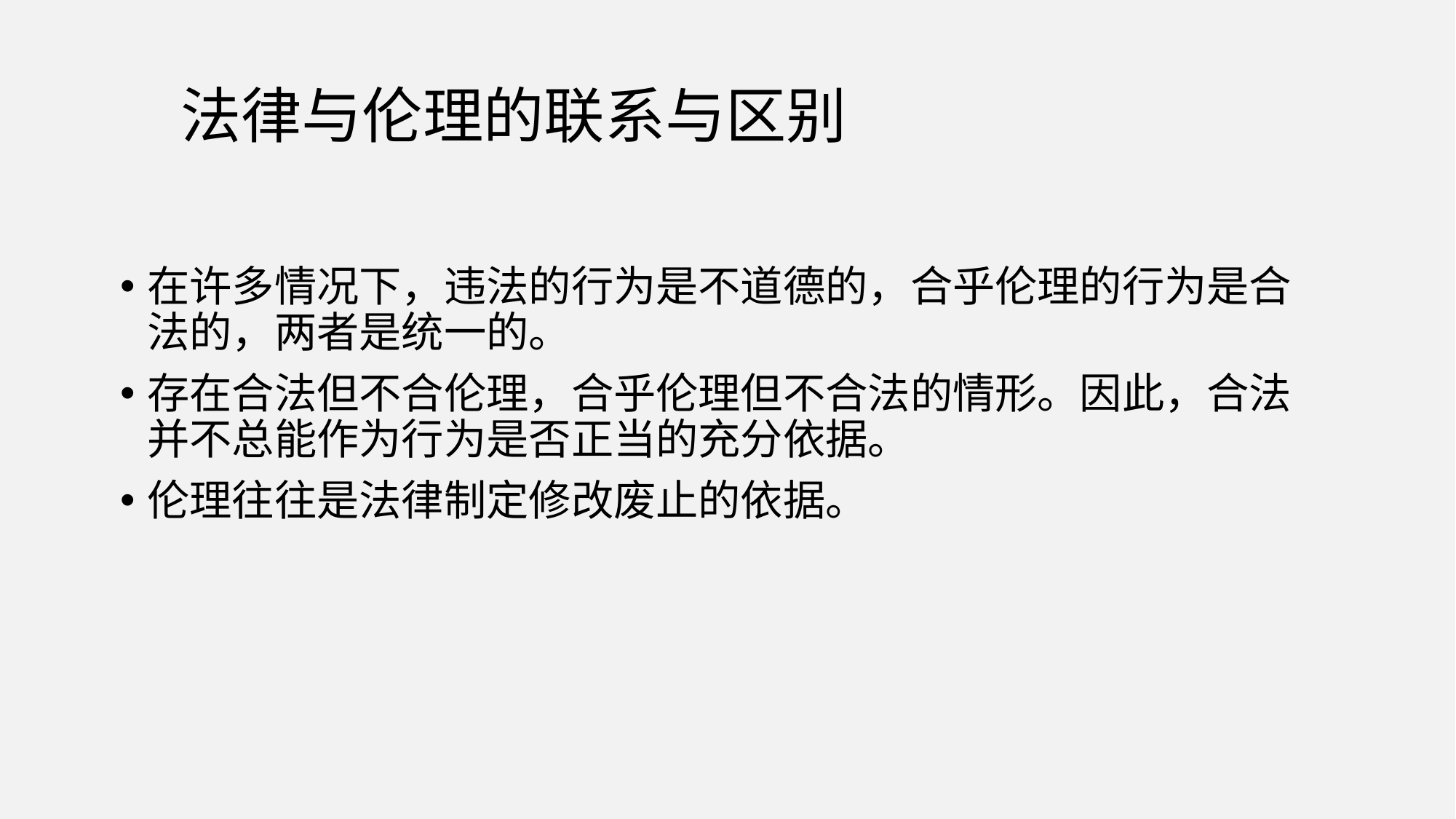

# 法律与伦理的联系与区别
在许多情况下，违法的行为是不道德的，合乎伦理的行为是合法的，两者是统一的。
存在合法但不合伦理，合乎伦理但不合法的情形。因此，合法并不总能作为行为是否正当的充分依据。
伦理往往是法律制定修改废止的依据。